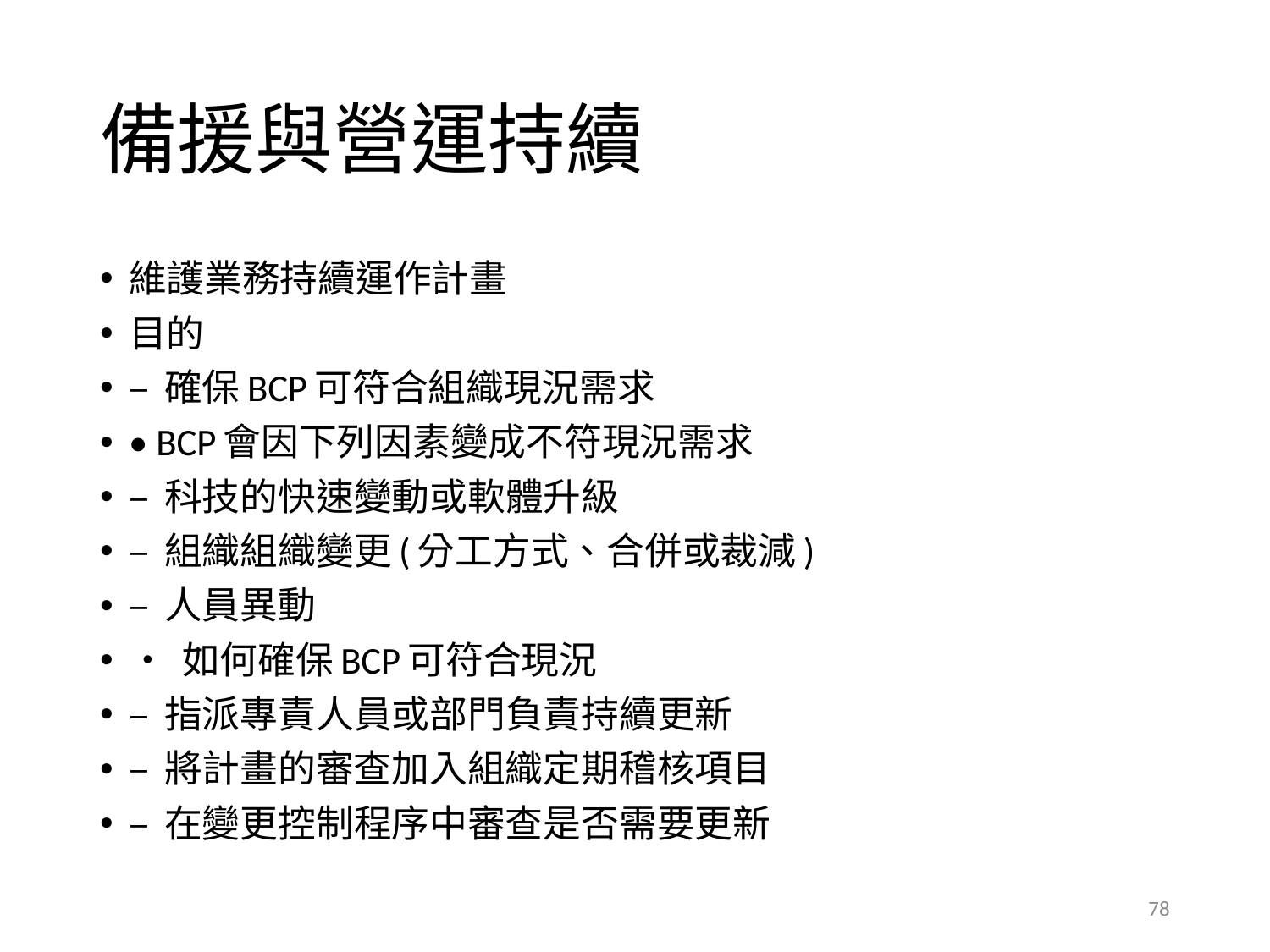

# 備援與營運持續
維護業務持續運作計畫
目的
– 確保BCP可符合組織現況需求
• BCP會因下列因素變成不符現況需求
– 科技的快速變動或軟體升級
– 組織組織變更(分工方式、合併或裁減)
– 人員異動
• 如何確保BCP可符合現況
– 指派專責人員或部門負責持續更新
– 將計畫的審查加入組織定期稽核項目
– 在變更控制程序中審查是否需要更新
78